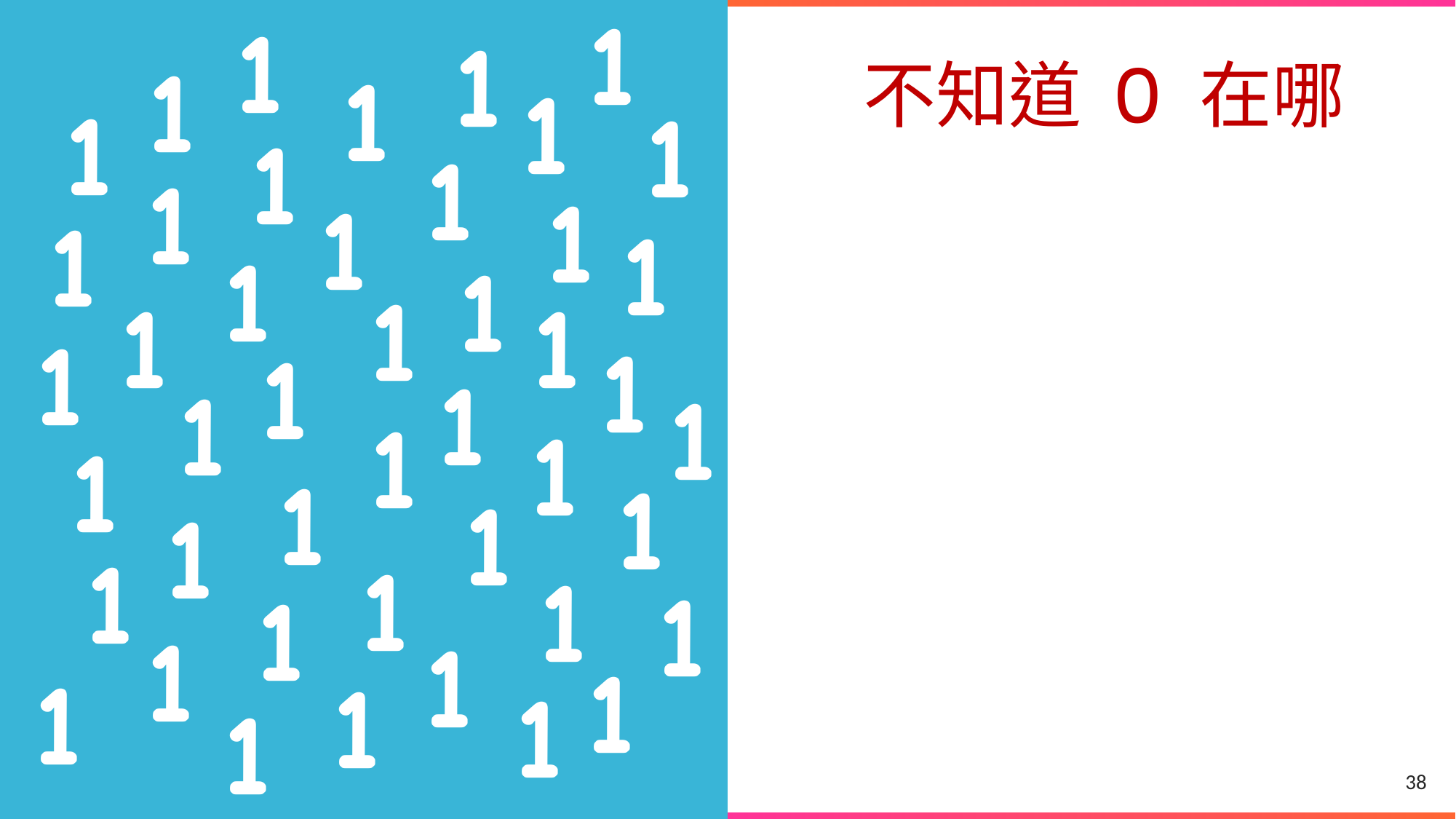

1
1
1
1
不知道 0 在哪
1
1
1
1
1
1
1
1
1
1
1
1
1
1
1
1
1
1
1
1
1
1
1
1
1
1
1
1
1
1
1
1
1
1
1
1
1
1
1
1
1
38